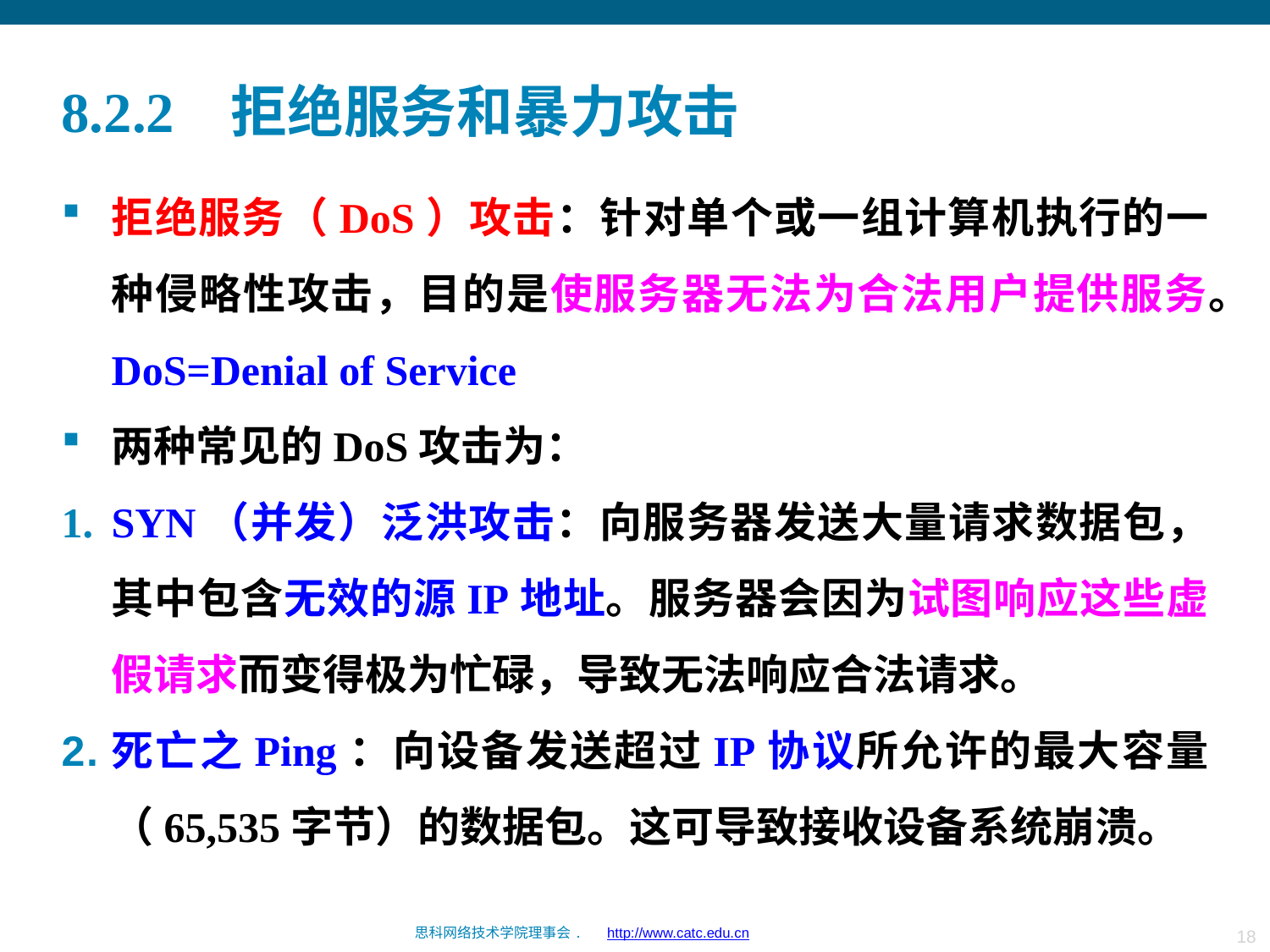

# 8.2.2   拒绝服务和暴力攻击
拒绝服务（DoS）攻击：针对单个或一组计算机执行的一种侵略性攻击，目的是使服务器无法为合法用户提供服务。DoS=Denial of Service
两种常见的DoS攻击为：
SYN（并发）泛洪攻击：向服务器发送大量请求数据包，其中包含无效的源IP地址。服务器会因为试图响应这些虚假请求而变得极为忙碌，导致无法响应合法请求。
死亡之Ping：向设备发送超过IP协议所允许的最大容量（65,535字节）的数据包。这可导致接收设备系统崩溃。